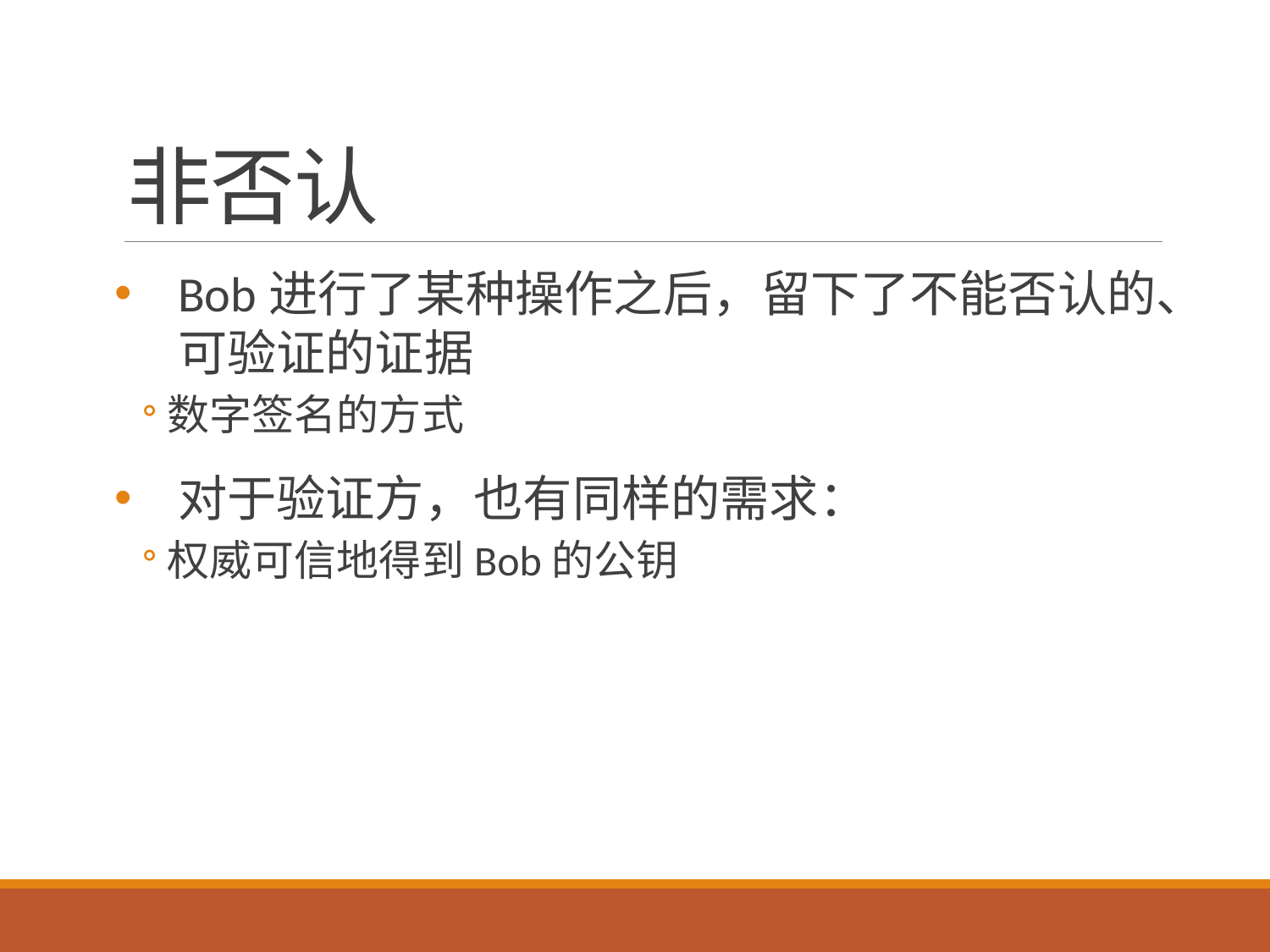

# 非否认
Bob进行了某种操作之后，留下了不能否认的、可验证的证据
数字签名的方式
对于验证方，也有同样的需求：
权威可信地得到Bob的公钥
18